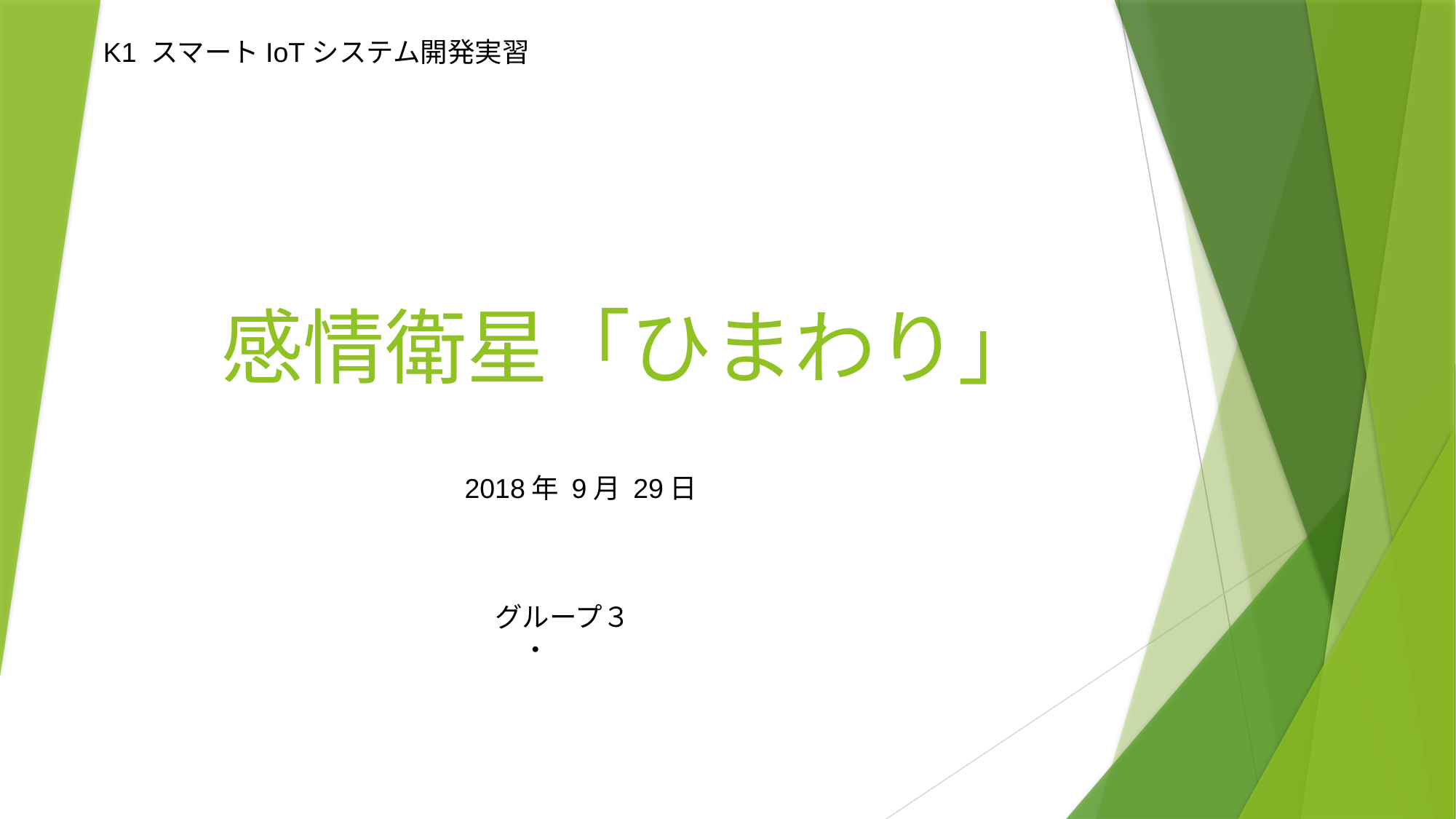

K1 スマートIoTシステム開発実習
# 感情衛星「ひまわり」
2018年 9月 29日
グループ３
　・